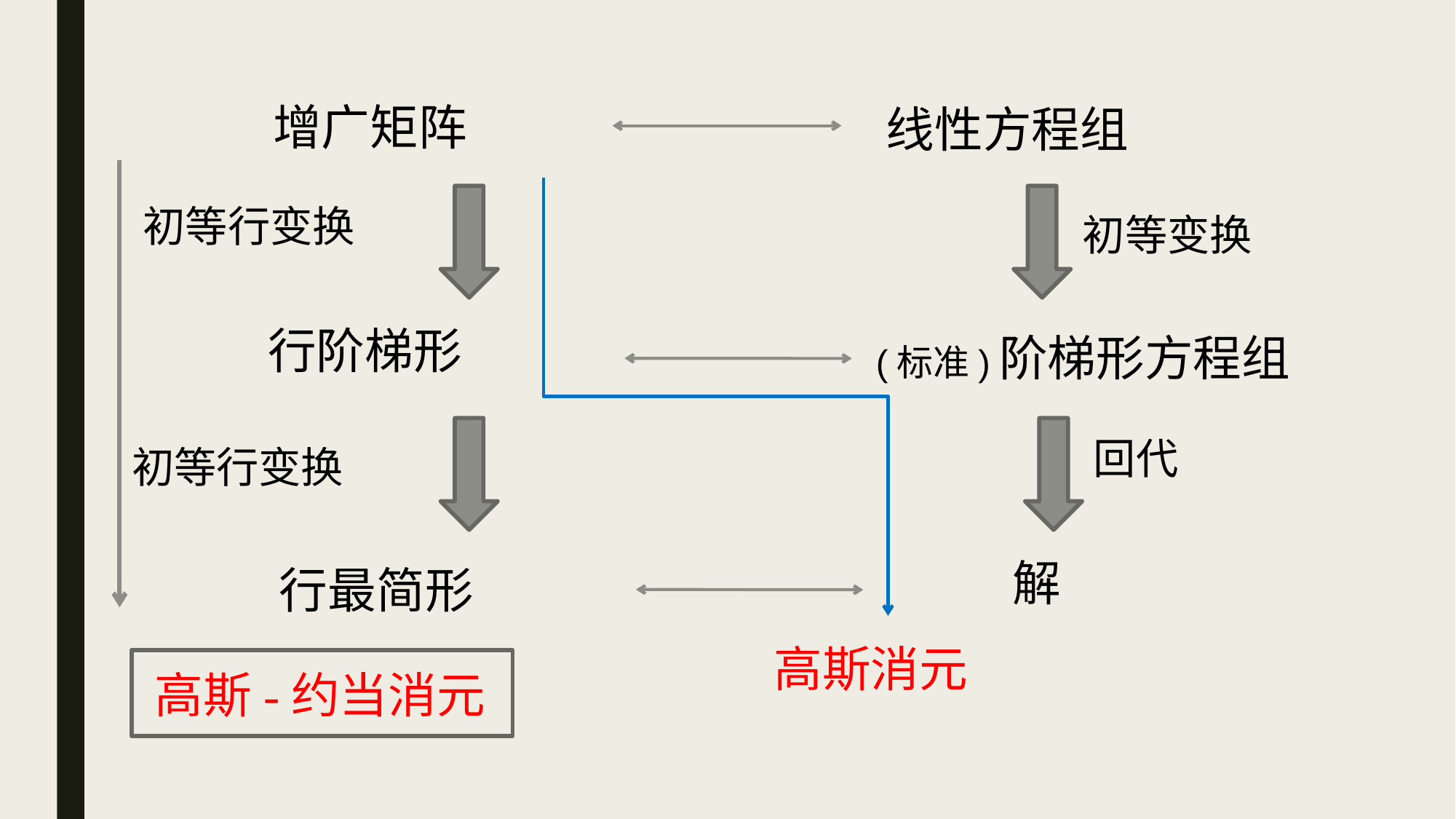

增广矩阵
线性方程组

初等行变换
初等变换
行阶梯形
(标准)阶梯形方程组

回代
初等行变换
解
行最简形
高斯消元

高斯-约当消元